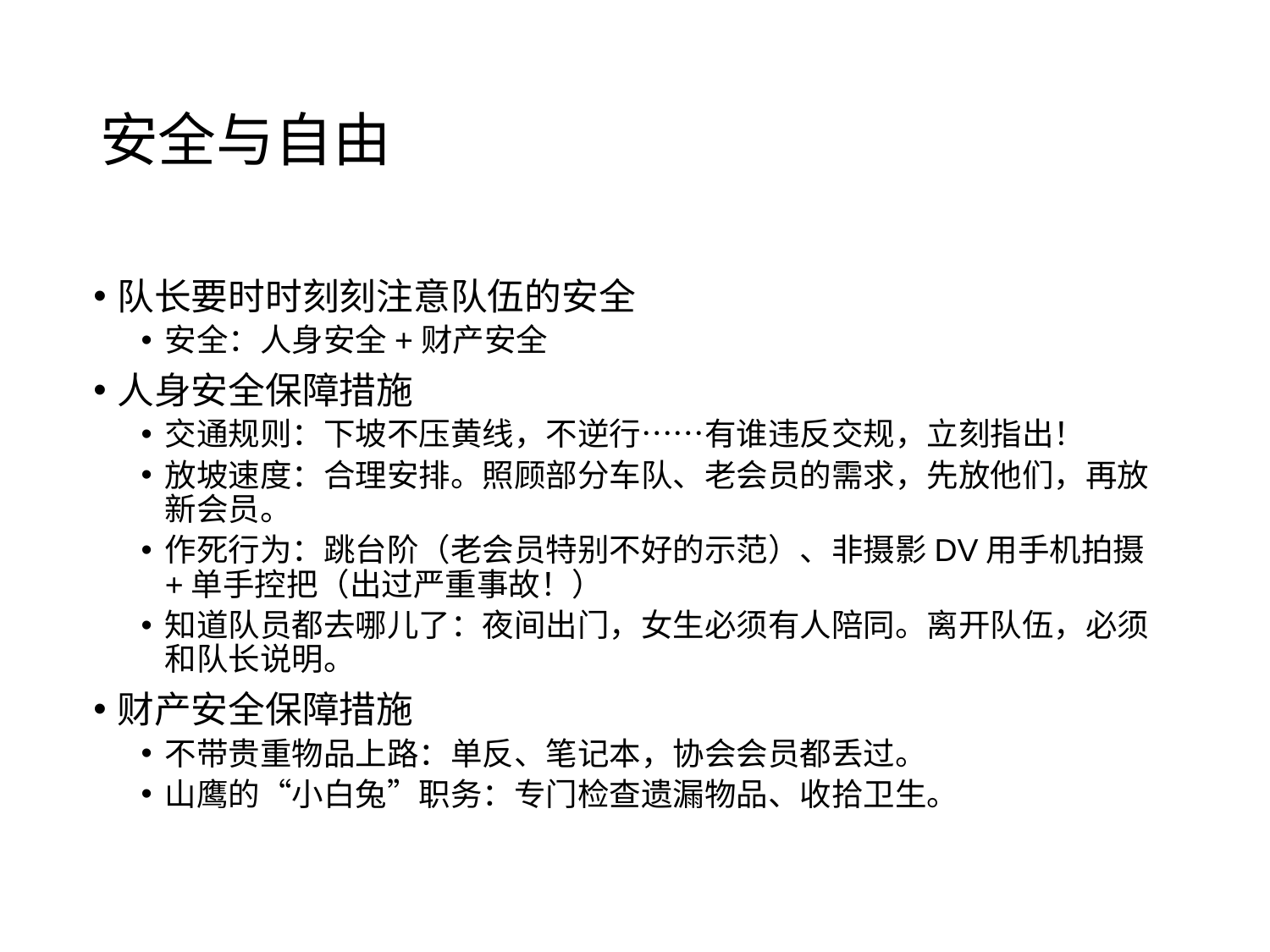

# 安全与自由
队长要时时刻刻注意队伍的安全
安全：人身安全+财产安全
人身安全保障措施
交通规则：下坡不压黄线，不逆行……有谁违反交规，立刻指出！
放坡速度：合理安排。照顾部分车队、老会员的需求，先放他们，再放新会员。
作死行为：跳台阶（老会员特别不好的示范）、非摄影DV用手机拍摄+单手控把（出过严重事故！）
知道队员都去哪儿了：夜间出门，女生必须有人陪同。离开队伍，必须和队长说明。
财产安全保障措施
不带贵重物品上路：单反、笔记本，协会会员都丢过。
山鹰的“小白兔”职务：专门检查遗漏物品、收拾卫生。